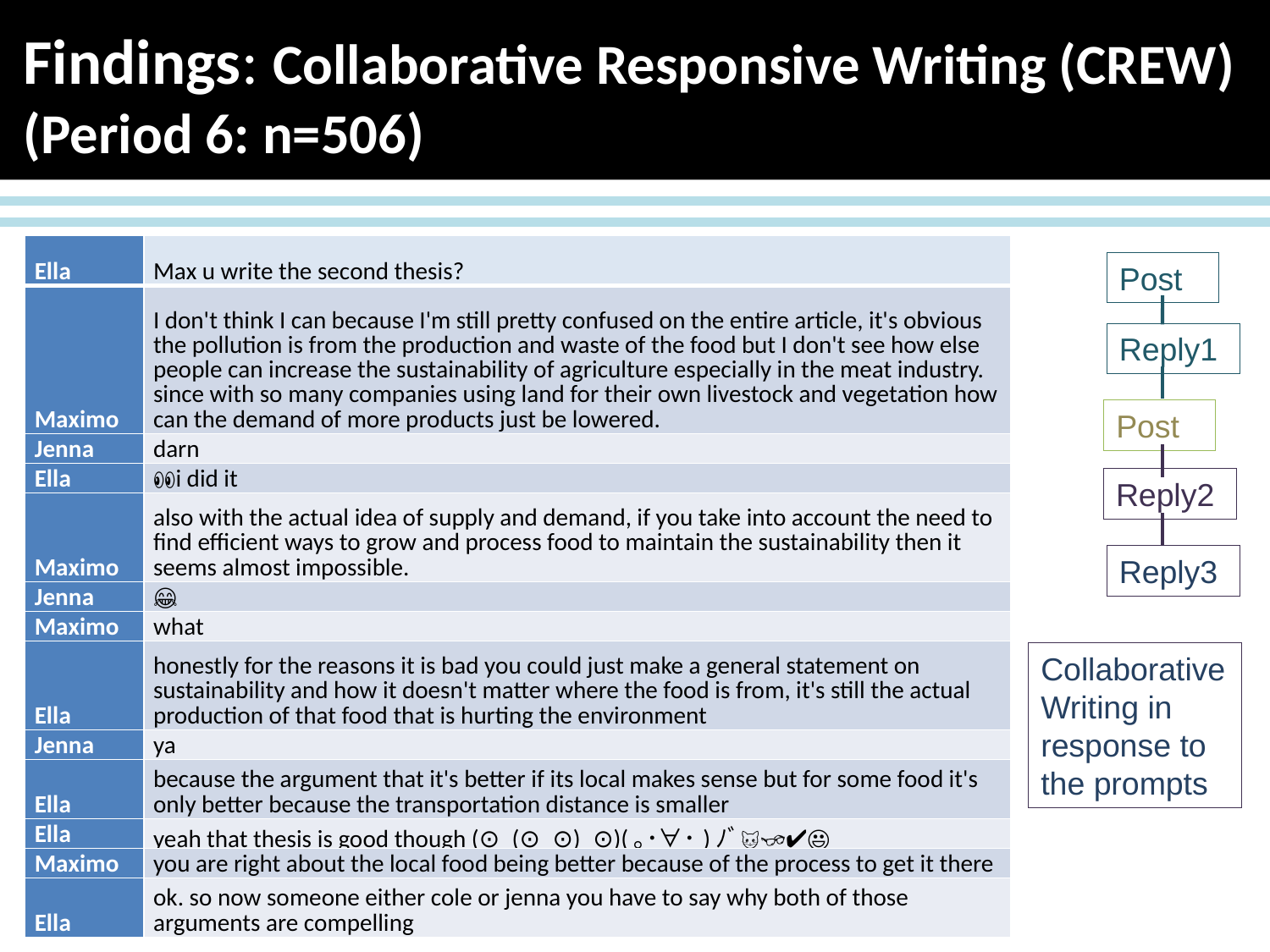

Findings: Collaborative Responsive Writing (CREW)
(Period 6: n=506)
| Ella | Max u write the second thesis? |
| --- | --- |
| Maximo | I don't think I can because I'm still pretty confused on the entire article, it's obvious the pollution is from the production and waste of the food but I don't see how else people can increase the sustainability of agriculture especially in the meat industry. since with so many companies using land for their own livestock and vegetation how can the demand of more products just be lowered. |
| Jenna | darn |
| Ella | 👀i did it |
| Maximo | also with the actual idea of supply and demand, if you take into account the need to find efficient ways to grow and process food to maintain the sustainability then it seems almost impossible. |
| Jenna | 😂 |
| Maximo | what |
| Ella | honestly for the reasons it is bad you could just make a general statement on sustainability and how it doesn't matter where the food is from, it's still the actual production of that food that is hurting the environment |
| Jenna | ya |
| Ella | because the argument that it's better if its local makes sense but for some food it's only better because the transportation distance is smaller |
| Ella | yeah that thesis is good though (⊙\_(⊙\_⊙)\_⊙)(｡･∀･)ﾉﾞ🐱‍👓✔😃 |
| Maximo | you are right about the local food being better because of the process to get it there |
| Ella | ok. so now someone either cole or jenna you have to say why both of those arguments are compelling |
Post

Reply1
Post
3 Types of discussion
3 Types of discussion
Reply2
Reply3

Collaborative Writing in response to the prompts